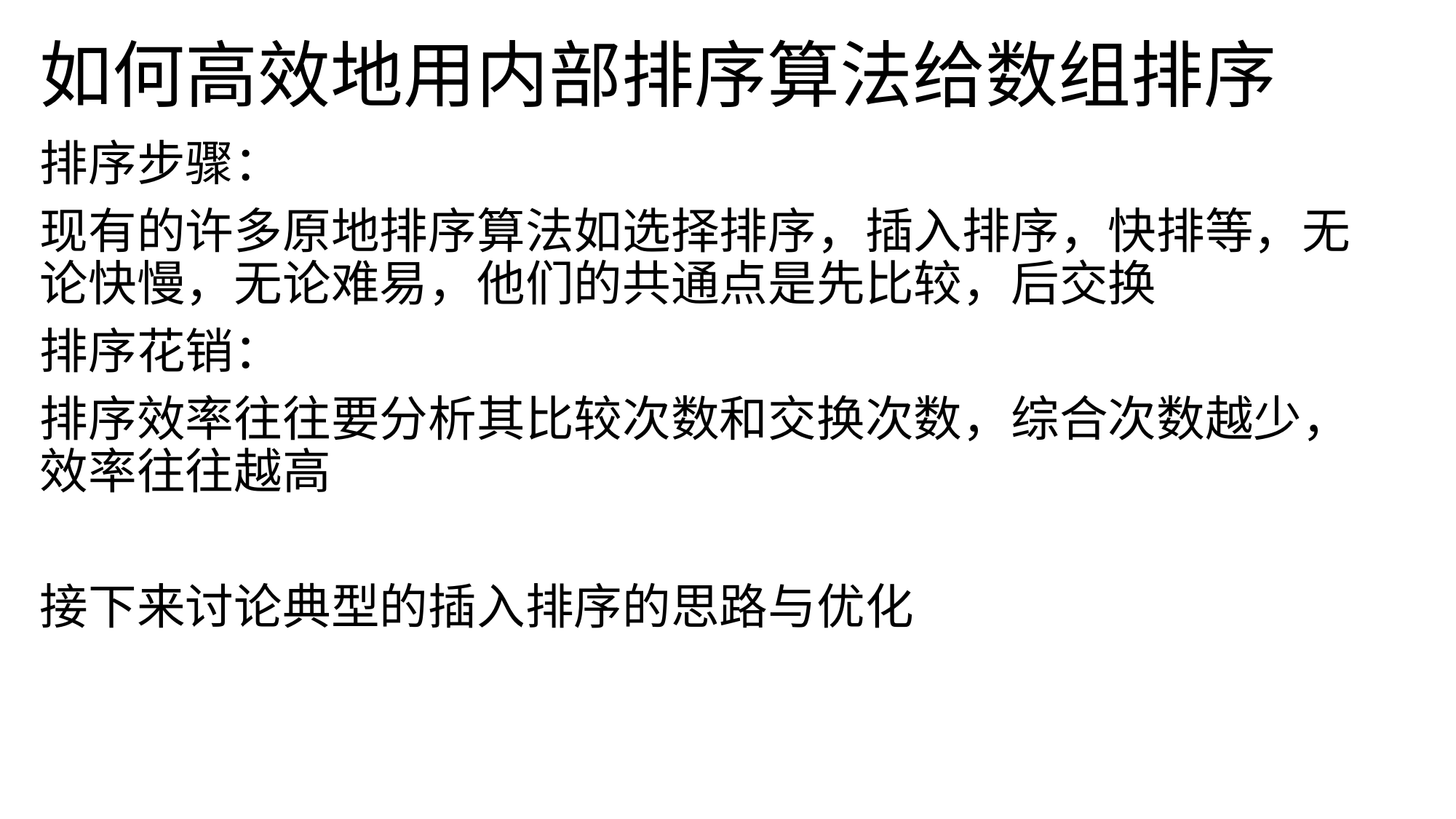

# 如何高效地用内部排序算法给数组排序
排序步骤：
现有的许多原地排序算法如选择排序，插入排序，快排等，无论快慢，无论难易，他们的共通点是先比较，后交换
排序花销：
排序效率往往要分析其比较次数和交换次数，综合次数越少，效率往往越高

接下来讨论典型的插入排序的思路与优化